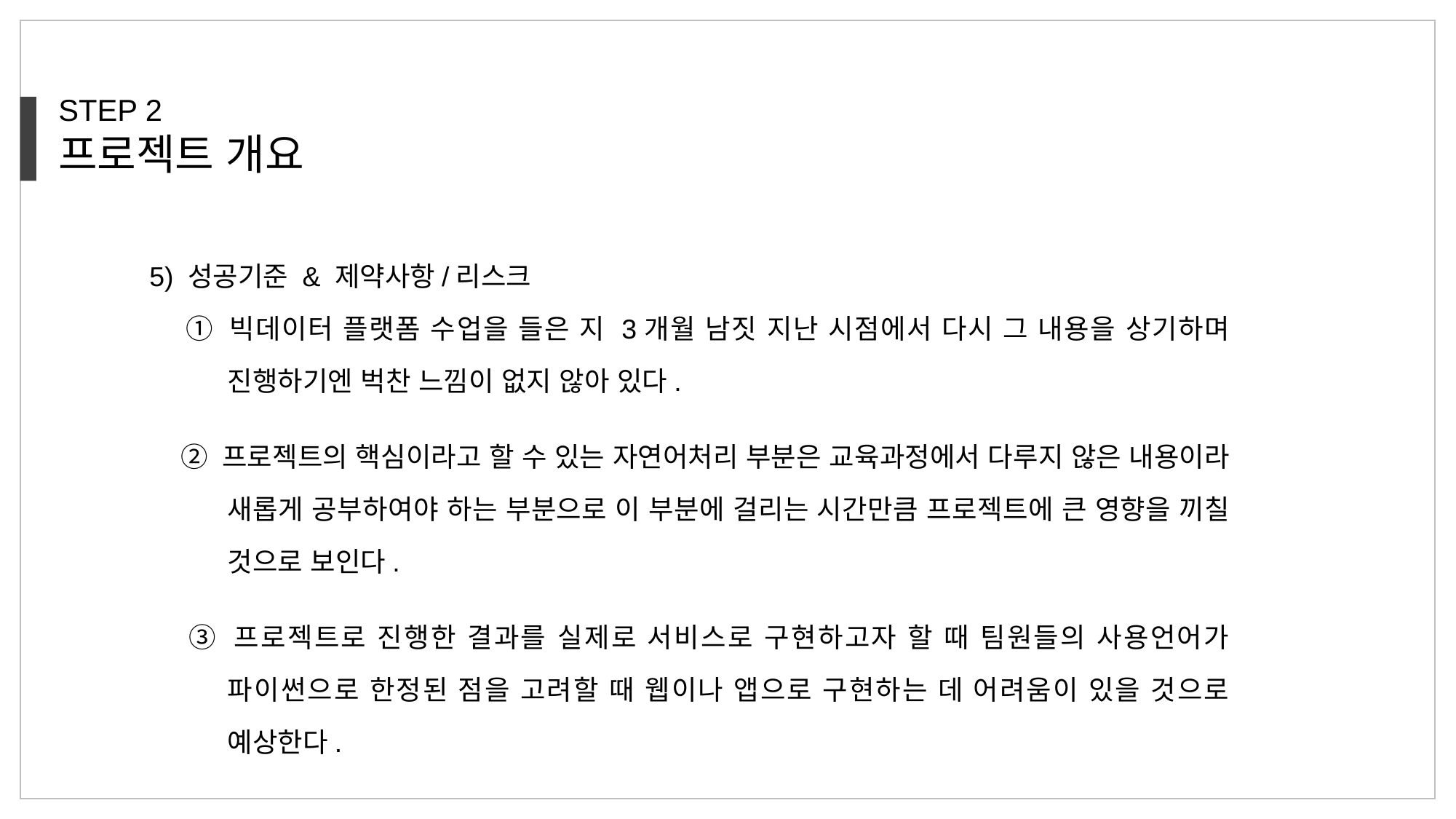

STEP 2
프로젝트 개요

5) 성공기준 & 제약사항/리스크
    ① 빅데이터 플랫폼 수업을 들은 지 3개월 남짓 지난 시점에서 다시 그 내용을 상기하며 진행하기엔 벅찬 느낌이 없지 않아 있다.

    ② 프로젝트의 핵심이라고 할 수 있는 자연어처리 부분은 교육과정에서 다루지 않은 내용이라 새롭게 공부하여야 하는 부분으로 이 부분에 걸리는 시간만큼 프로젝트에 큰 영향을 끼칠 것으로 보인다.

    ③ 프로젝트로 진행한 결과를 실제로 서비스로 구현하고자 할 때 팀원들의 사용언어가 파이썬으로 한정된 점을 고려할 때 웹이나 앱으로 구현하는 데 어려움이 있을 것으로 예상한다.